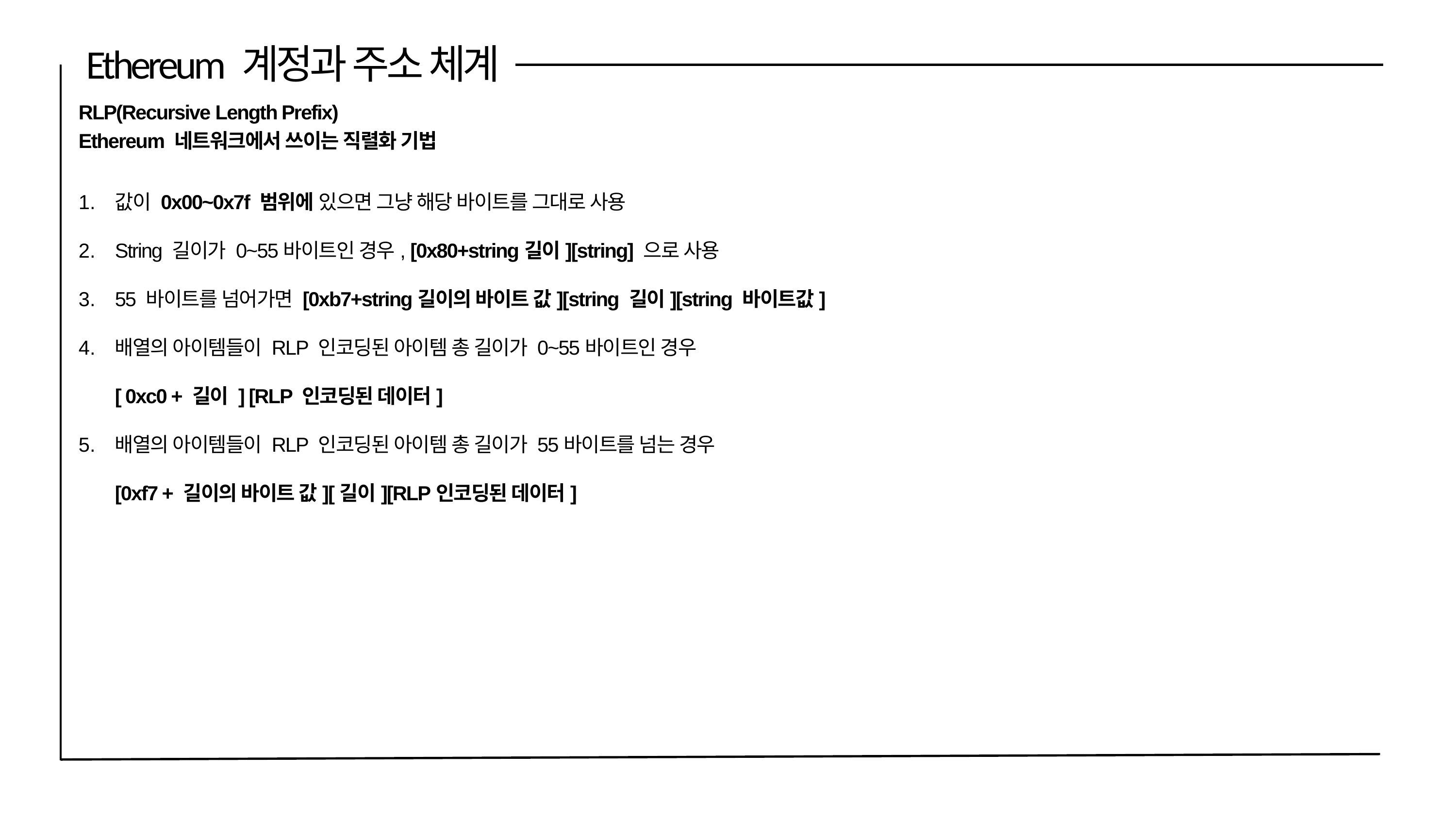

Ethereum 계정과 주소 체계
RLP(Recursive Length Prefix)
Ethereum 네트워크에서 쓰이는 직렬화 기법
값이 0x00~0x7f 범위에 있으면 그냥 해당 바이트를 그대로 사용
String 길이가 0~55바이트인 경우, [0x80+string길이][string] 으로 사용
55 바이트를 넘어가면 [0xb7+string길이의 바이트 값][string 길이][string 바이트값]
배열의 아이템들이 RLP 인코딩된 아이템 총 길이가 0~55바이트인 경우
[ 0xc0 + 길이 ] [RLP 인코딩된 데이터]
배열의 아이템들이 RLP 인코딩된 아이템 총 길이가 55바이트를 넘는 경우
[0xf7 + 길이의 바이트 값][길이][RLP인코딩된 데이터]